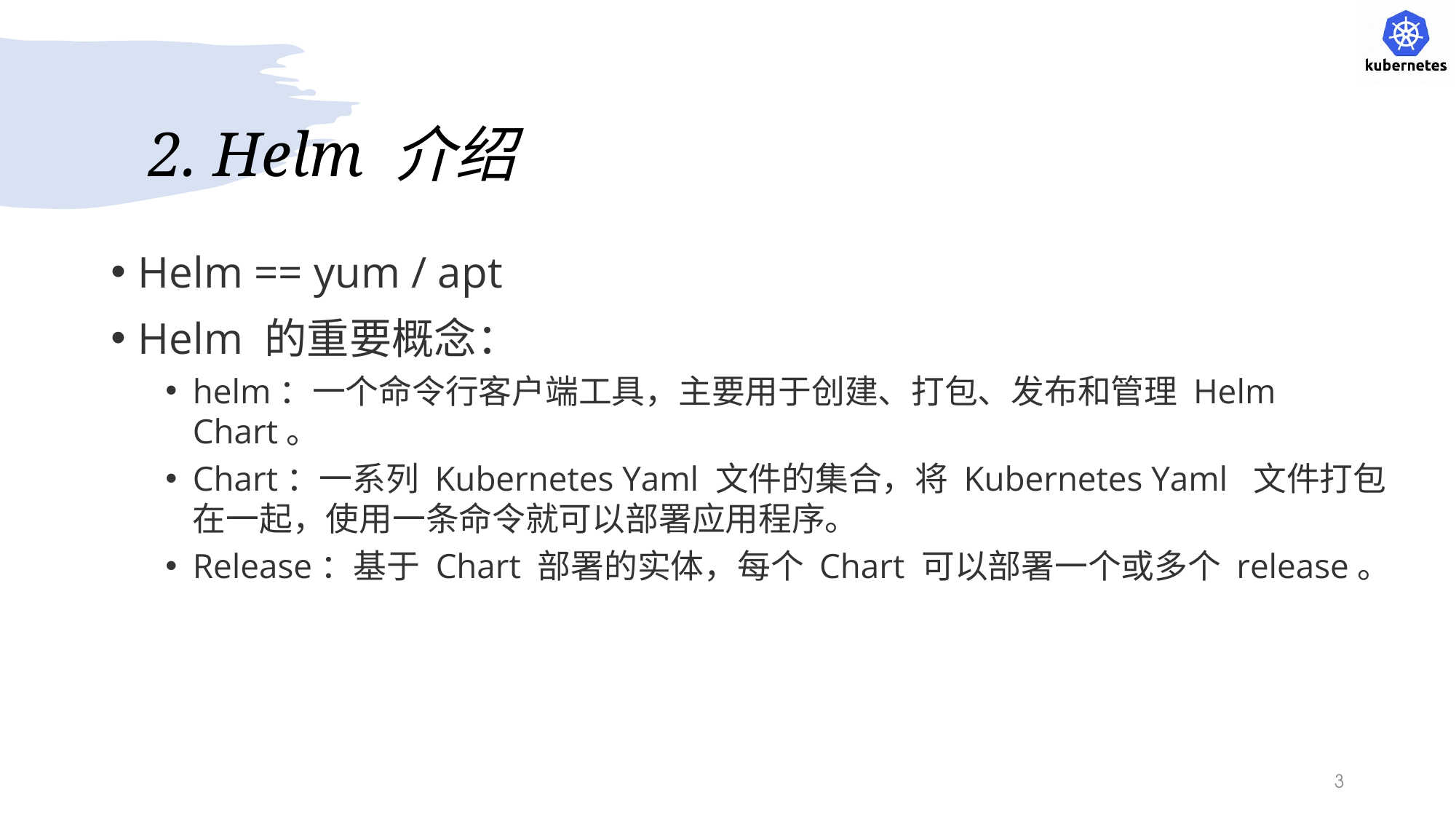

# 2. Helm 介绍
Helm == yum / apt
Helm 的重要概念：
helm：一个命令行客户端工具，主要用于创建、打包、发布和管理 Helm Chart。
Chart：一系列 Kubernetes Yaml 文件的集合，将 Kubernetes Yaml  文件打包在一起，使用一条命令就可以部署应用程序。
Release：基于 Chart 部署的实体，每个 Chart 可以部署一个或多个 release。
3